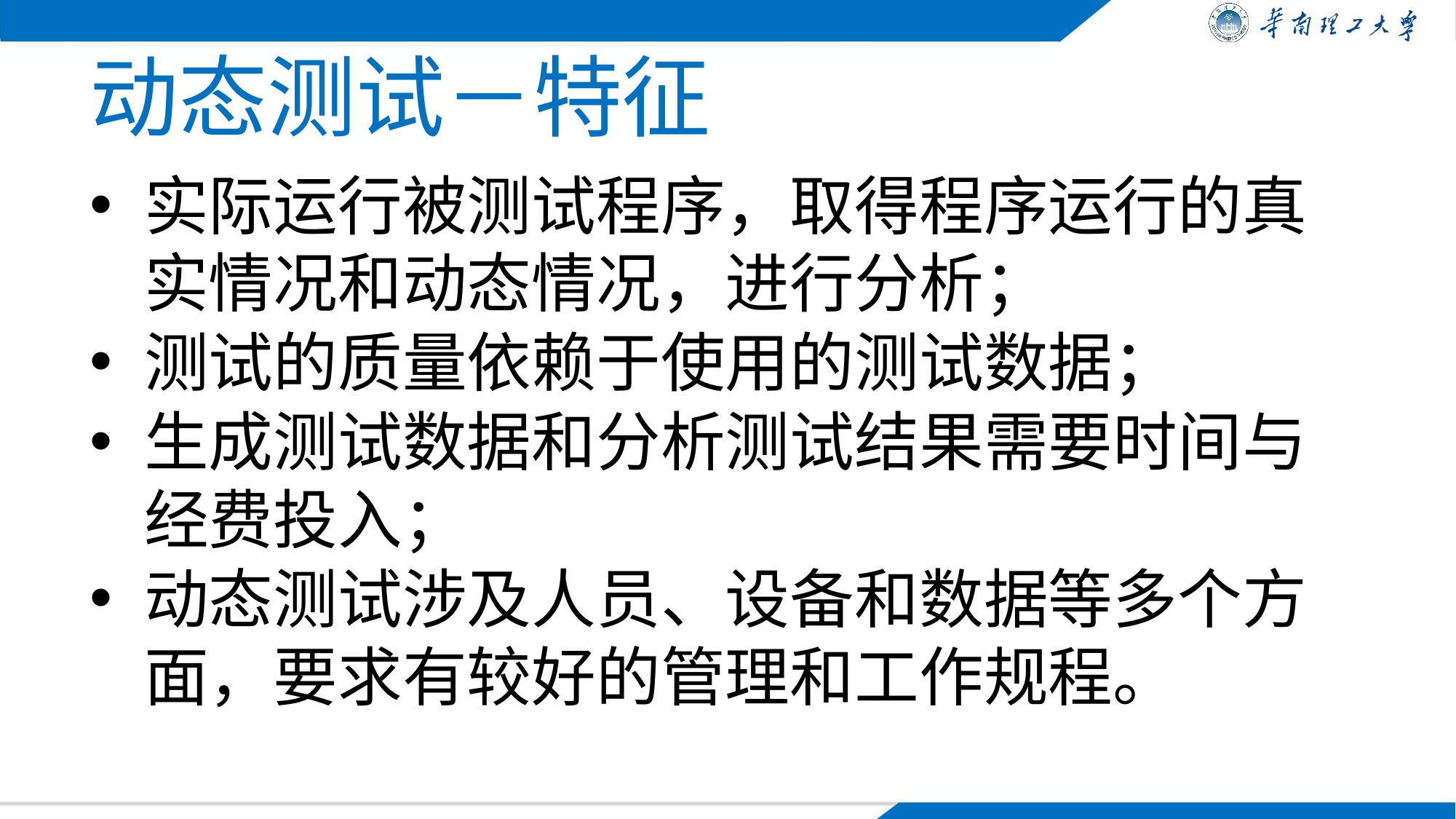

# 动态测试－特征
实际运行被测试程序，取得程序运行的真实情况和动态情况，进行分析；
测试的质量依赖于使用的测试数据；
生成测试数据和分析测试结果需要时间与经费投入；
动态测试涉及人员、设备和数据等多个方面，要求有较好的管理和工作规程。
7